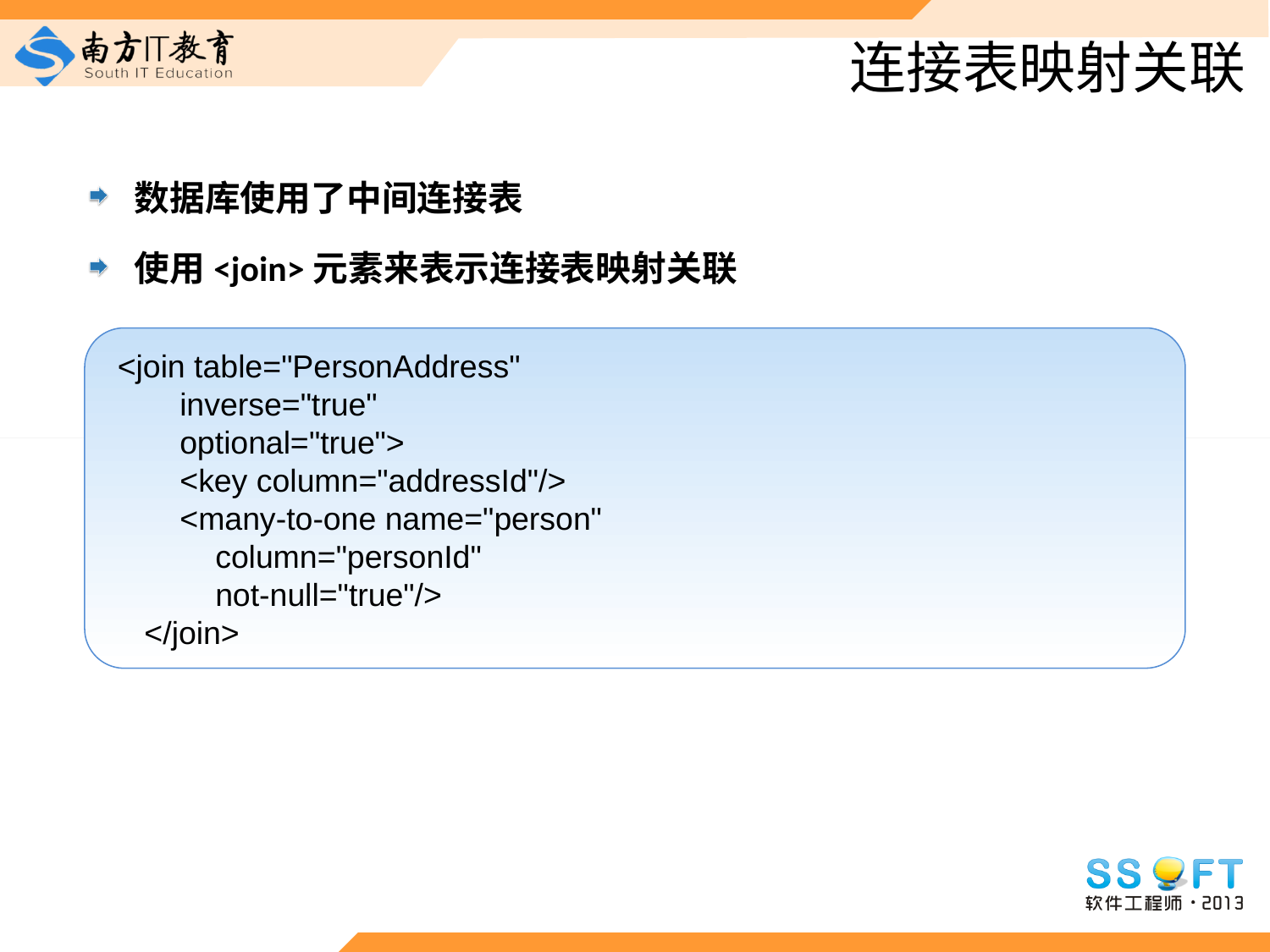

# 连接表映射关联
数据库使用了中间连接表
使用<join>元素来表示连接表映射关联

 <join table="PersonAddress"
        inverse="true"
        optional="true">
        <key column="addressId"/>
        <many-to-one name="person"
            column="personId"
            not-null="true"/>
    </join>